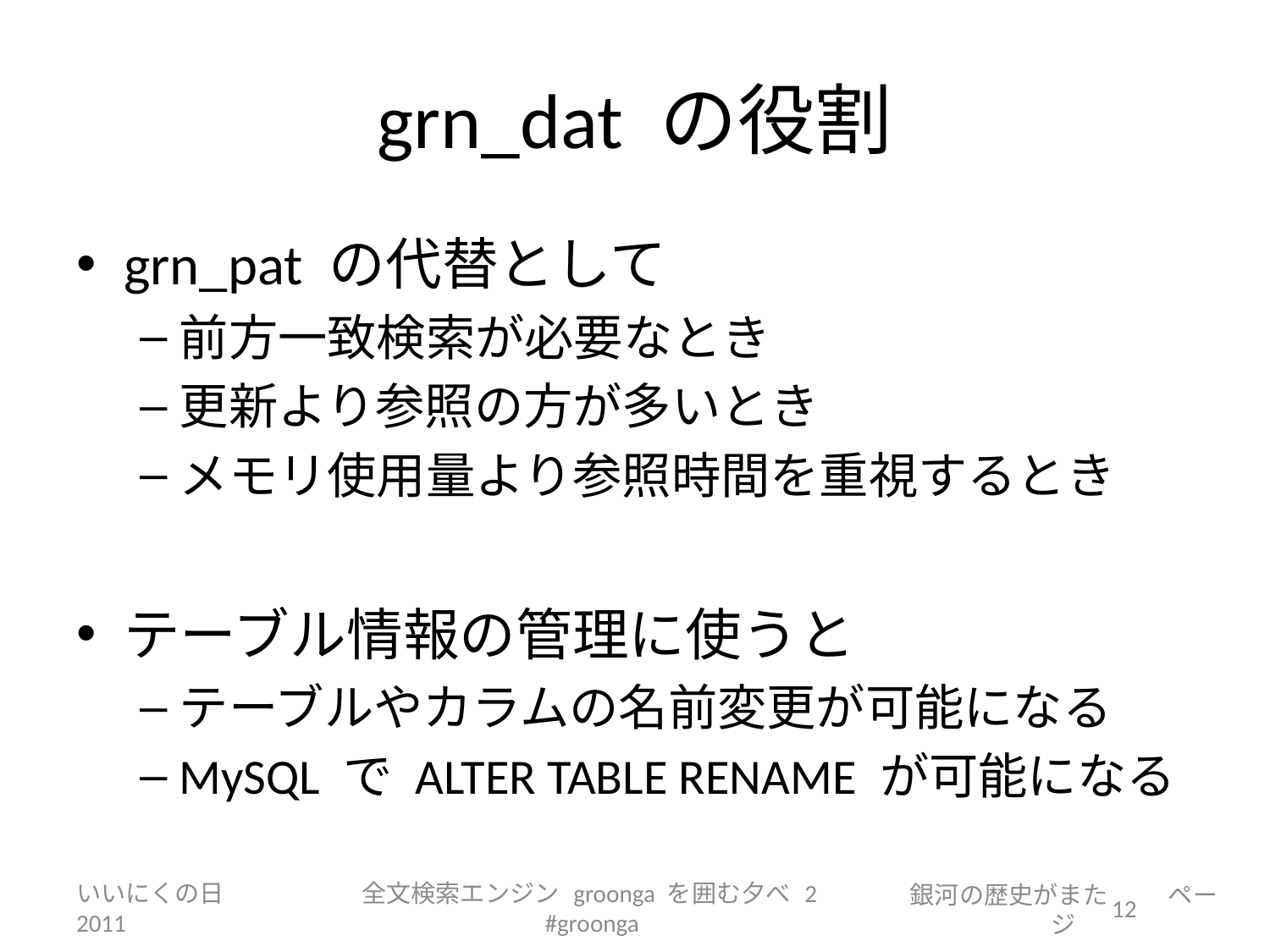

# grn_dat の役割
grn_pat の代替として
前方一致検索が必要なとき
更新より参照の方が多いとき
メモリ使用量より参照時間を重視するとき

テーブル情報の管理に使うと
テーブルやカラムの名前変更が可能になる
MySQL で ALTER TABLE RENAME が可能になる
いいにくの日 2011
全文検索エンジン groonga を囲む夕べ 2  #groonga
12